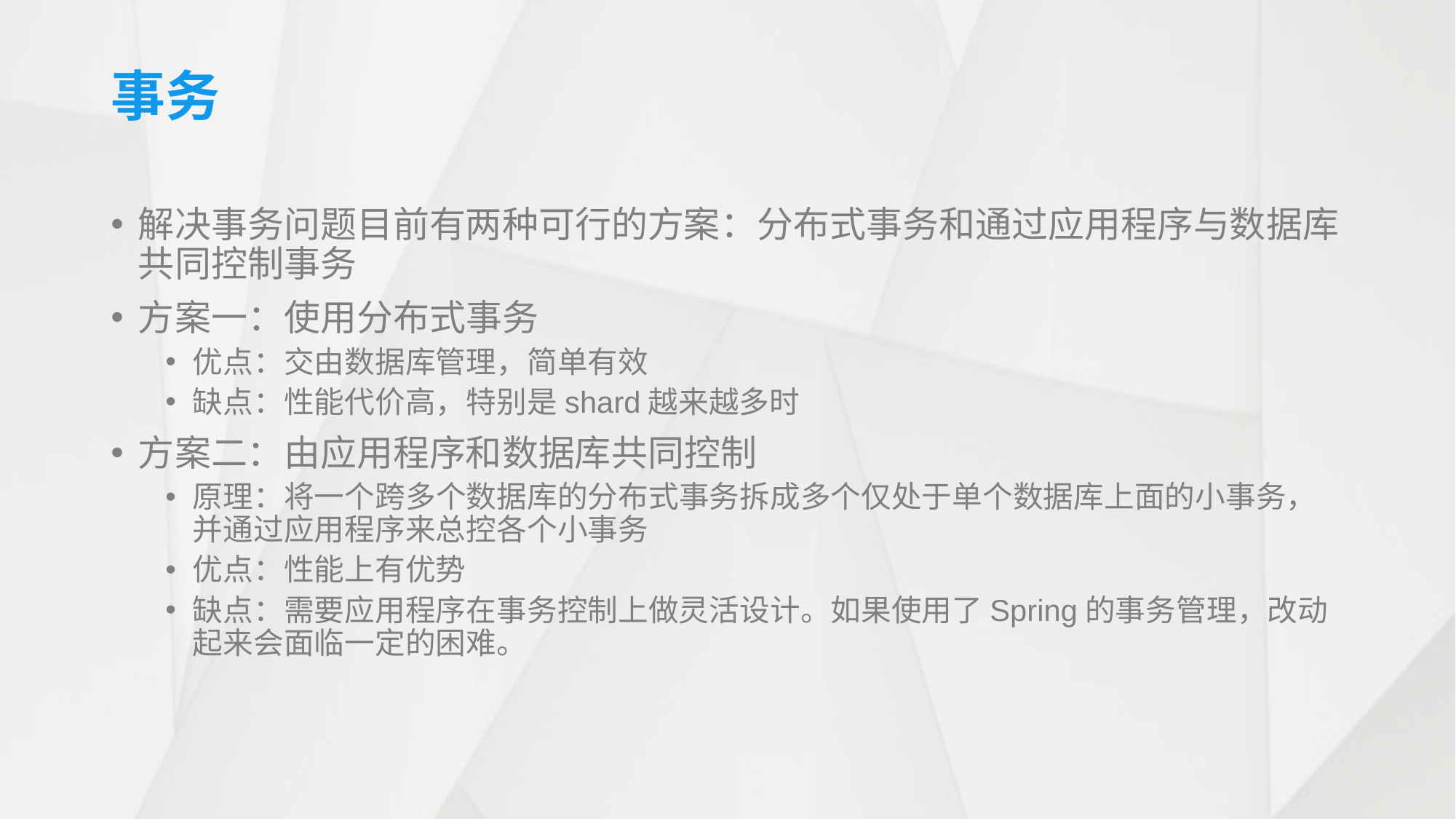

# 事务
解决事务问题目前有两种可行的方案：分布式事务和通过应用程序与数据库共同控制事务
方案一：使用分布式事务
优点：交由数据库管理，简单有效
缺点：性能代价高，特别是shard越来越多时
方案二：由应用程序和数据库共同控制
原理：将一个跨多个数据库的分布式事务拆成多个仅处于单个数据库上面的小事务，并通过应用程序来总控各个小事务
优点：性能上有优势
缺点：需要应用程序在事务控制上做灵活设计。如果使用了Spring的事务管理，改动起来会面临一定的困难。